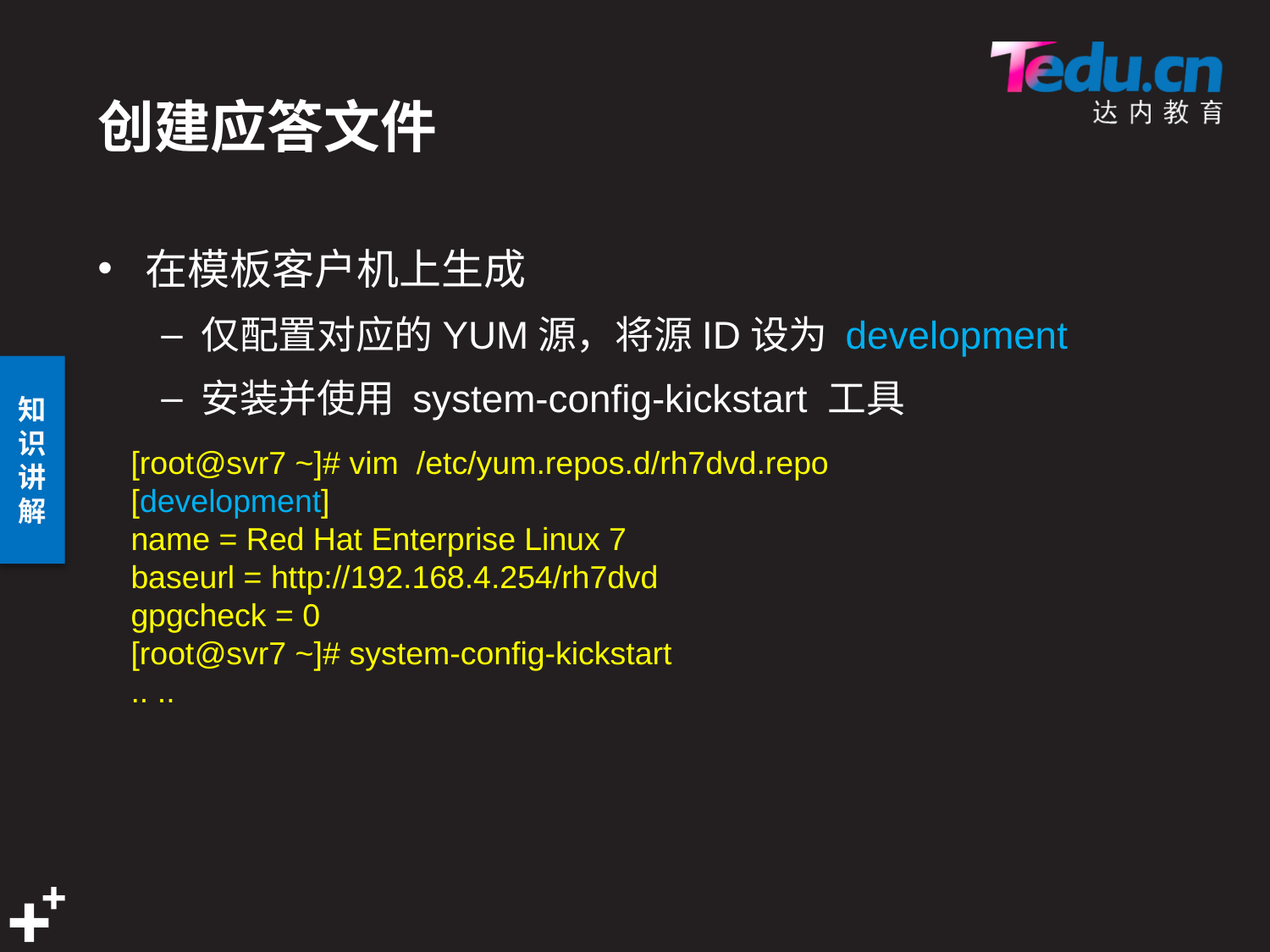

# 创建应答文件
在模板客户机上生成
仅配置对应的YUM源，将源ID设为 development
安装并使用 system-config-kickstart 工具
[root@svr7 ~]# vim  /etc/yum.repos.d/rh7dvd.repo
[development]
name = Red Hat Enterprise Linux 7
baseurl = http://192.168.4.254/rh7dvd
gpgcheck = 0
[root@svr7 ~]# system-config-kickstart
.. ..